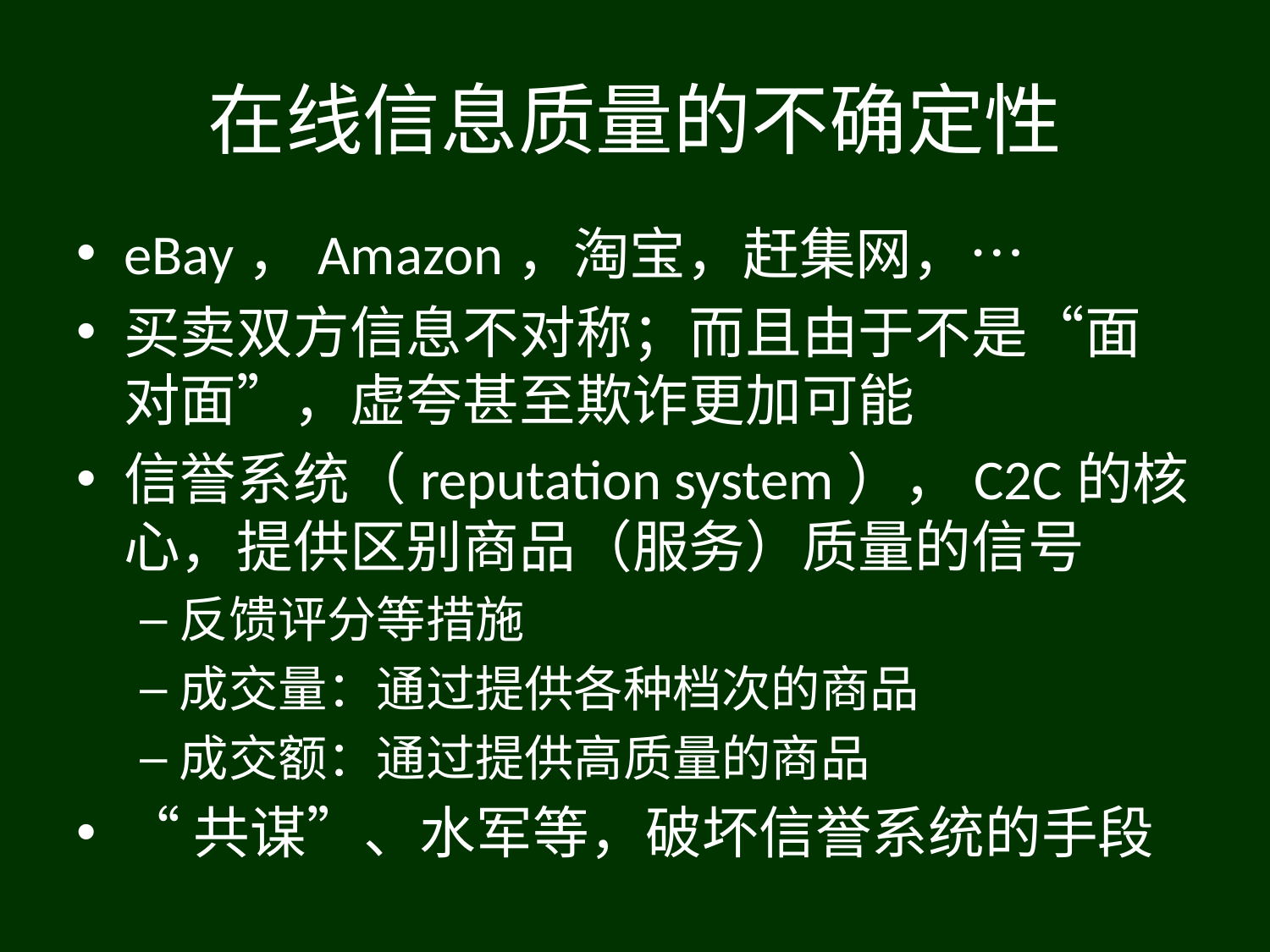

# 在线信息质量的不确定性
eBay，Amazon，淘宝，赶集网，…
买卖双方信息不对称；而且由于不是“面对面”，虚夸甚至欺诈更加可能
信誉系统（reputation system），C2C的核心，提供区别商品（服务）质量的信号
反馈评分等措施
成交量：通过提供各种档次的商品
成交额：通过提供高质量的商品
“共谋”、水军等，破坏信誉系统的手段